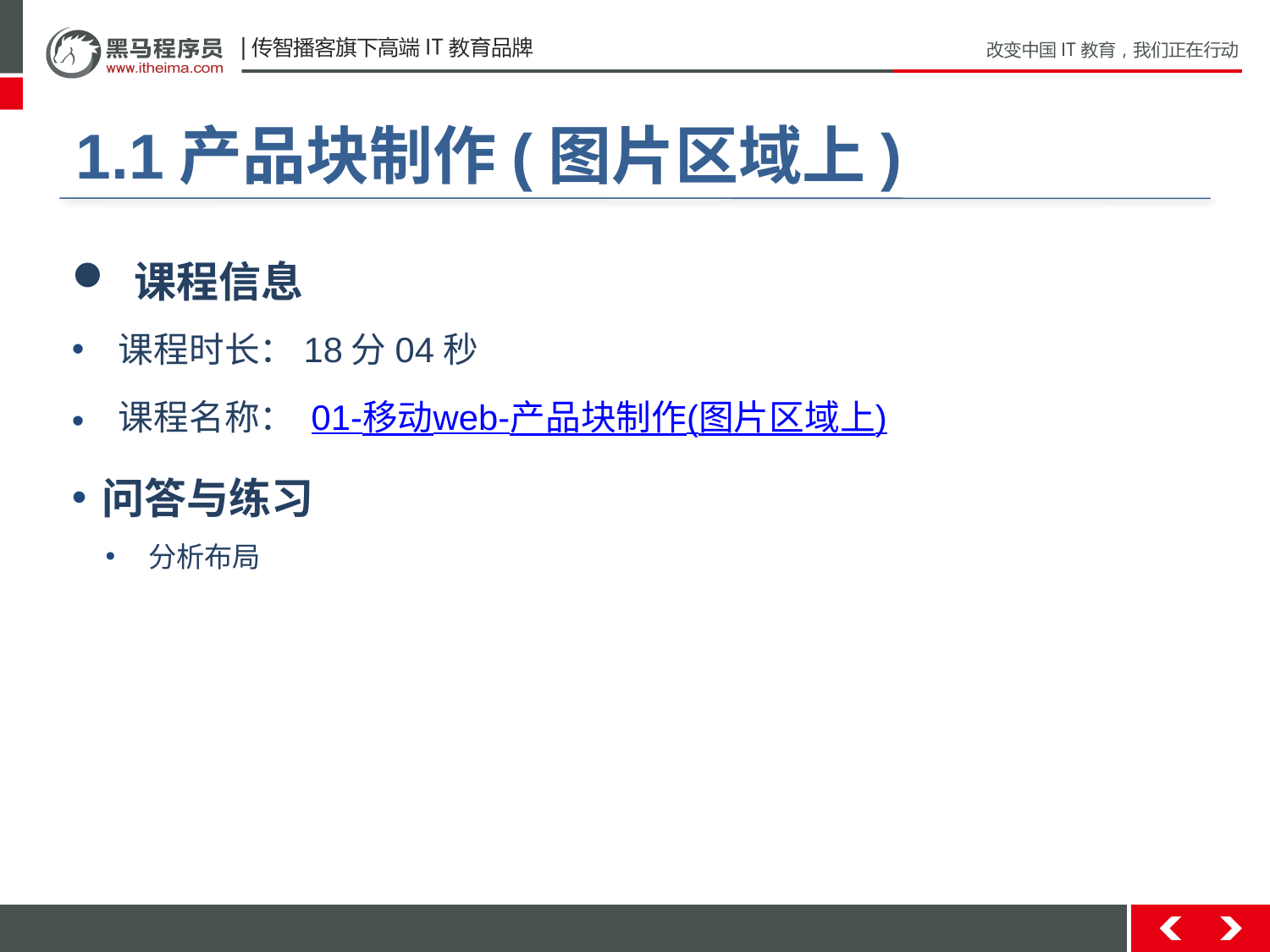

#
1.1产品块制作(图片区域上)
 课程信息
 课程时长：18分04秒
 课程名称： 01-移动web-产品块制作(图片区域上)
问答与练习
 分析布局